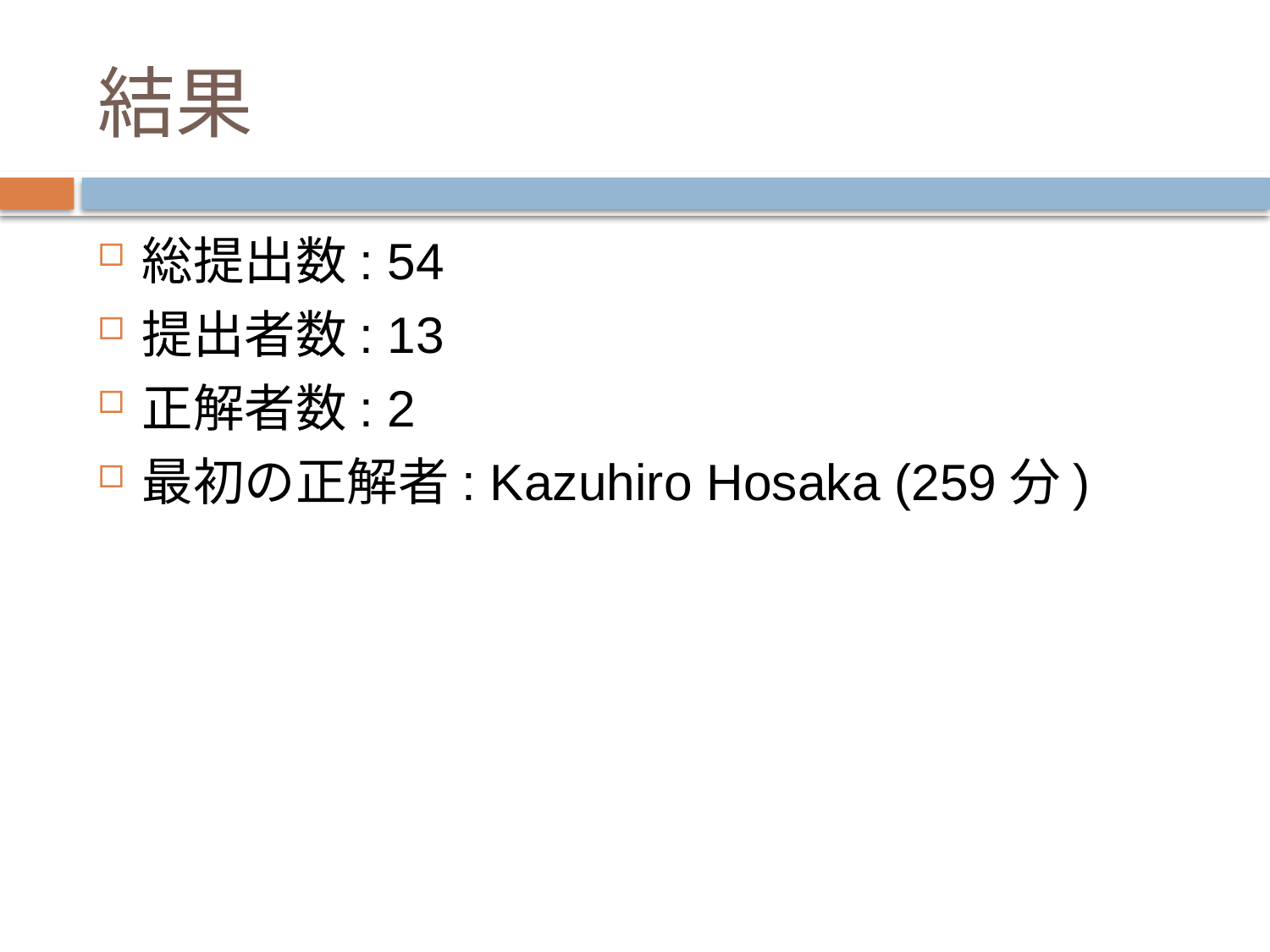

# 結果
総提出数: 54
提出者数: 13
正解者数: 2
最初の正解者: Kazuhiro Hosaka (259分)